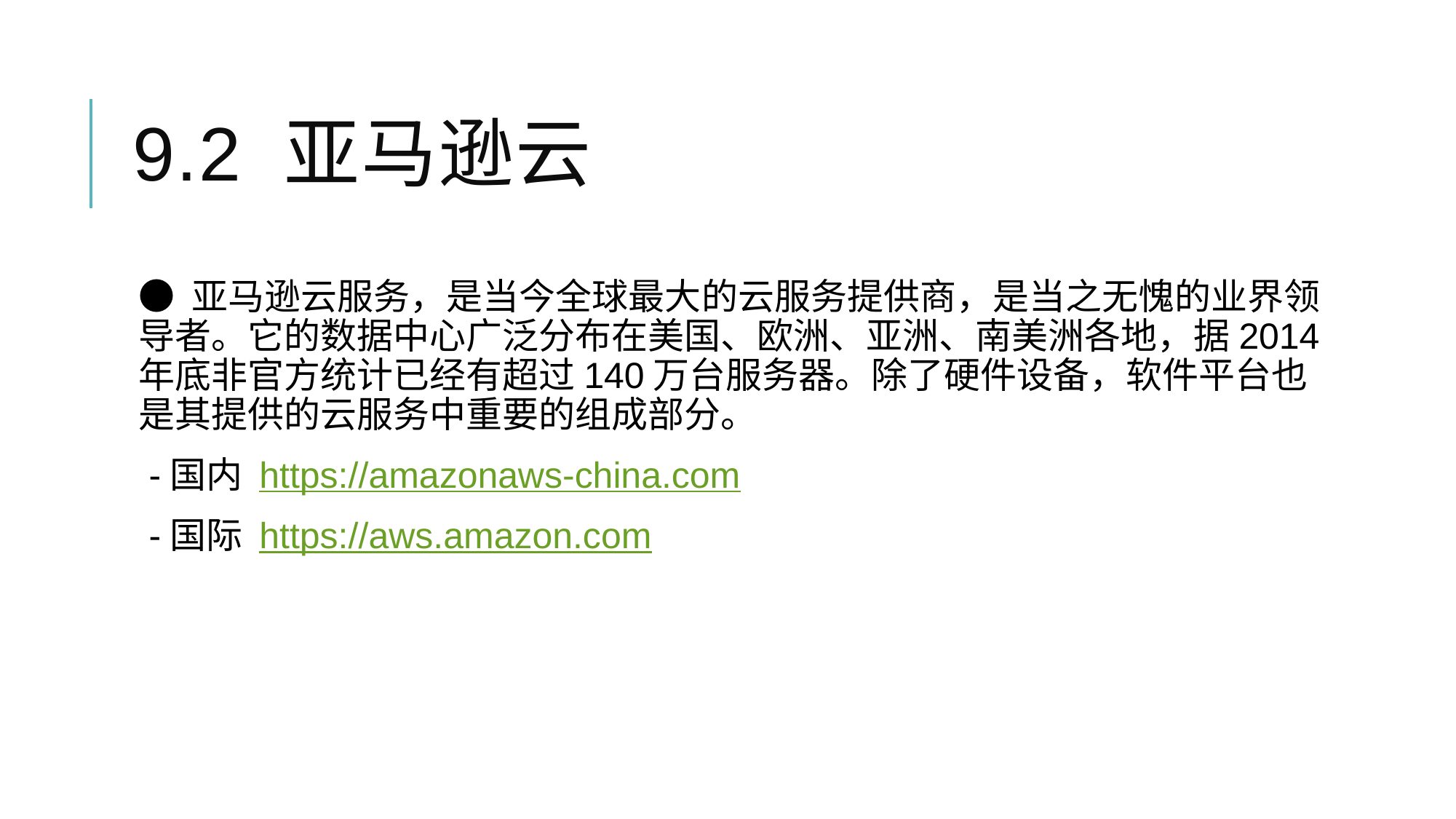

# 9.2 亚马逊云
● 亚马逊云服务，是当今全球最大的云服务提供商，是当之无愧的业界领导者。它的数据中心广泛分布在美国、欧洲、亚洲、南美洲各地，据2014年底非官方统计已经有超过140万台服务器。除了硬件设备，软件平台也是其提供的云服务中重要的组成部分。
 -国内 https://amazonaws-china.com
 -国际 https://aws.amazon.com